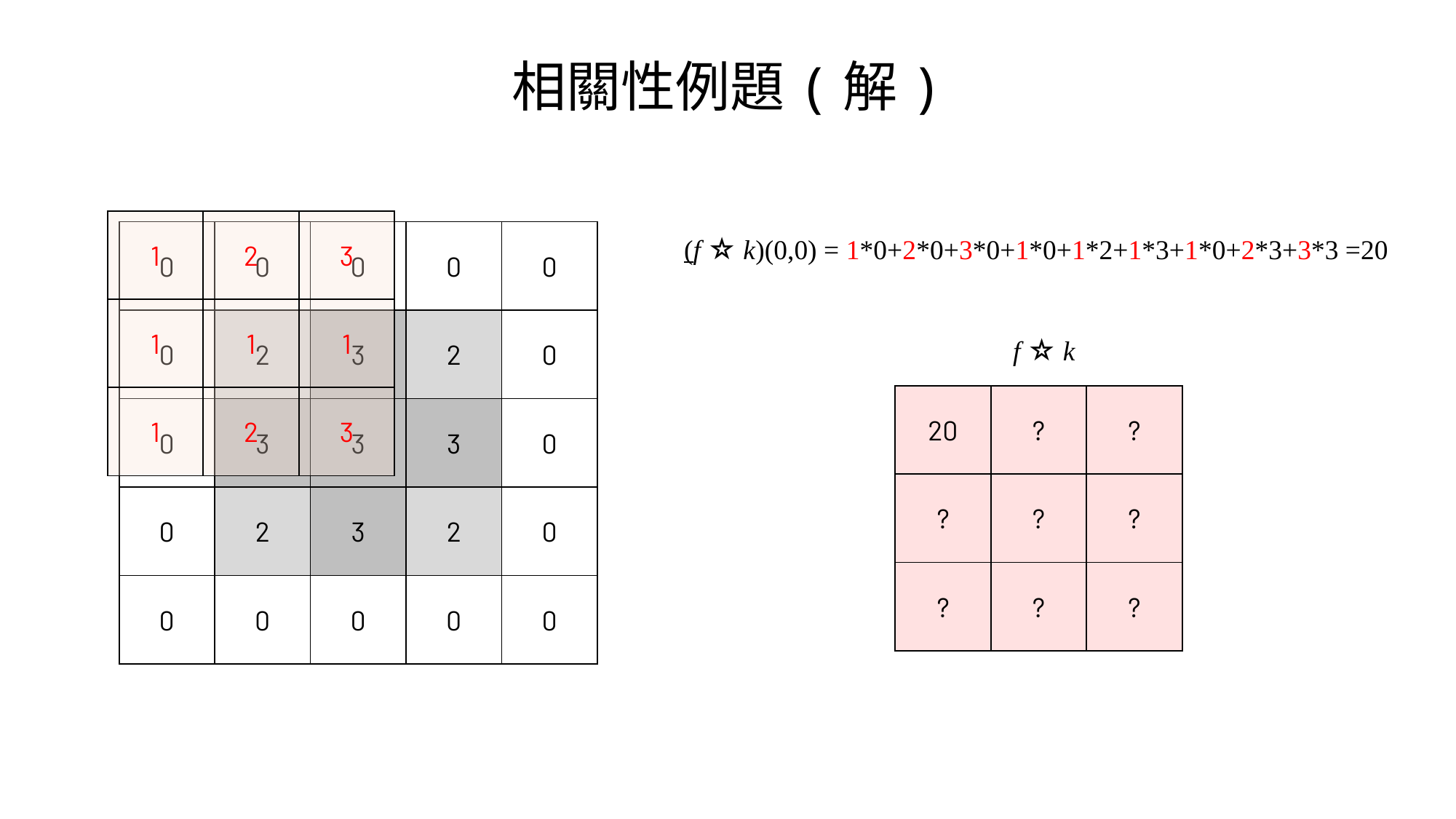

相關性例題(解)
| 1 | 2 | 3 |
| --- | --- | --- |
| 1 | 1 | 1 |
| 1 | 2 | 3 |
| 0 | 0 | 0 | 0 | 0 |
| --- | --- | --- | --- | --- |
| 0 | 2 | 3 | 2 | 0 |
| 0 | 3 | 3 | 3 | 0 |
| 0 | 2 | 3 | 2 | 0 |
| 0 | 0 | 0 | 0 | 0 |
(f ☆ k)(0,0) = 1*0+2*0+3*0+1*0+1*2+1*3+1*0+2*3+3*3 =20
f ☆ k
| 20 | ? | ? |
| --- | --- | --- |
| ? | ? | ? |
| ? | ? | ? |